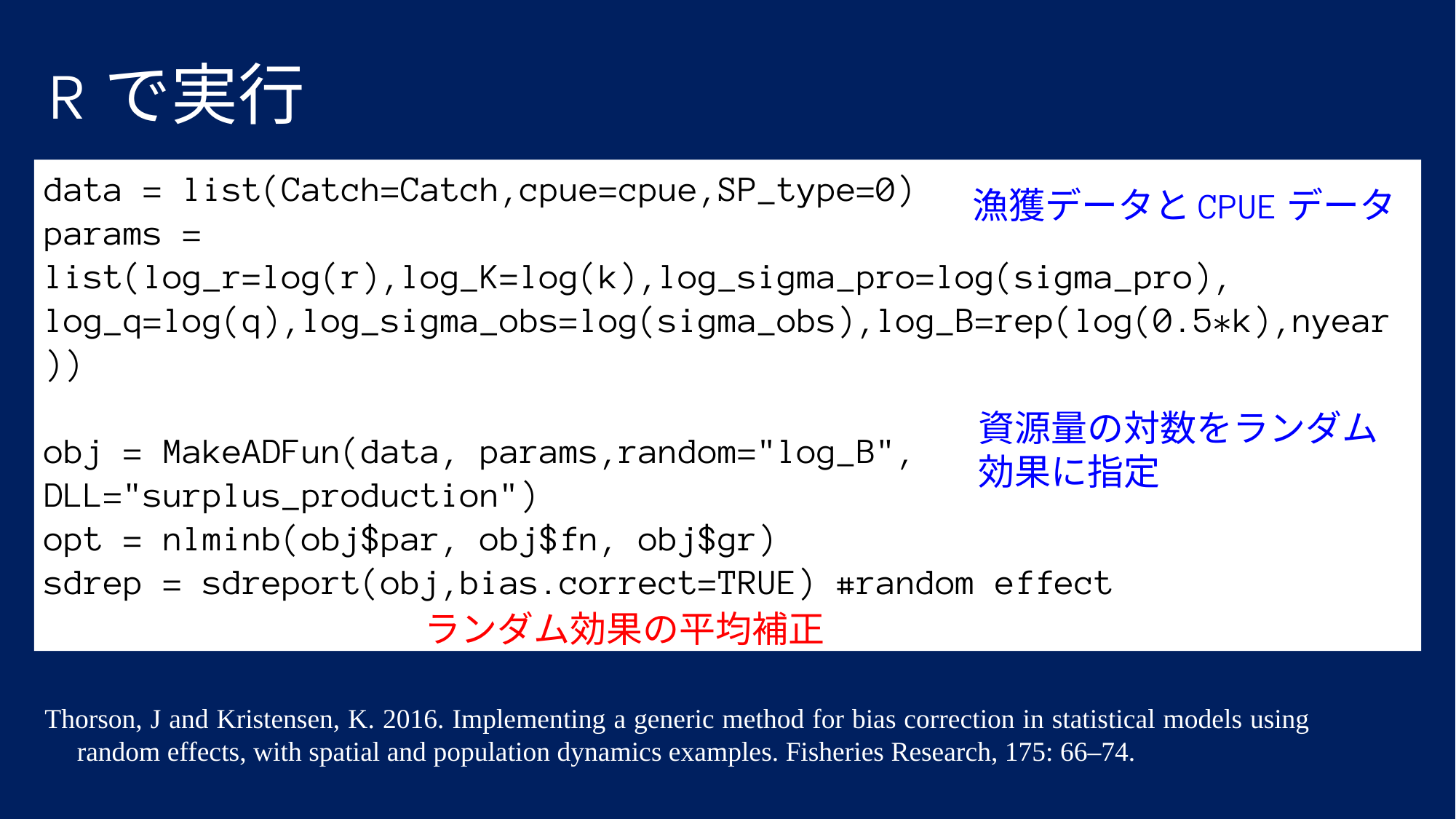

Rで実行
data = list(Catch=Catch,cpue=cpue,SP_type=0)
params = list(log_r=log(r),log_K=log(k),log_sigma_pro=log(sigma_pro), log_q=log(q),log_sigma_obs=log(sigma_obs),log_B=rep(log(0.5*k),nyear))

obj = MakeADFun(data, params,random="log_B",
DLL="surplus_production")
opt = nlminb(obj$par, obj$fn, obj$gr)
sdrep = sdreport(obj,bias.correct=TRUE) #random effect

漁獲データとCPUEデータ
資源量の対数をランダム効果に指定
ランダム効果の平均補正
Thorson, J and Kristensen, K. 2016. Implementing a generic method for bias correction in statistical models using random effects, with spatial and population dynamics examples. Fisheries Research, 175: 66–74.